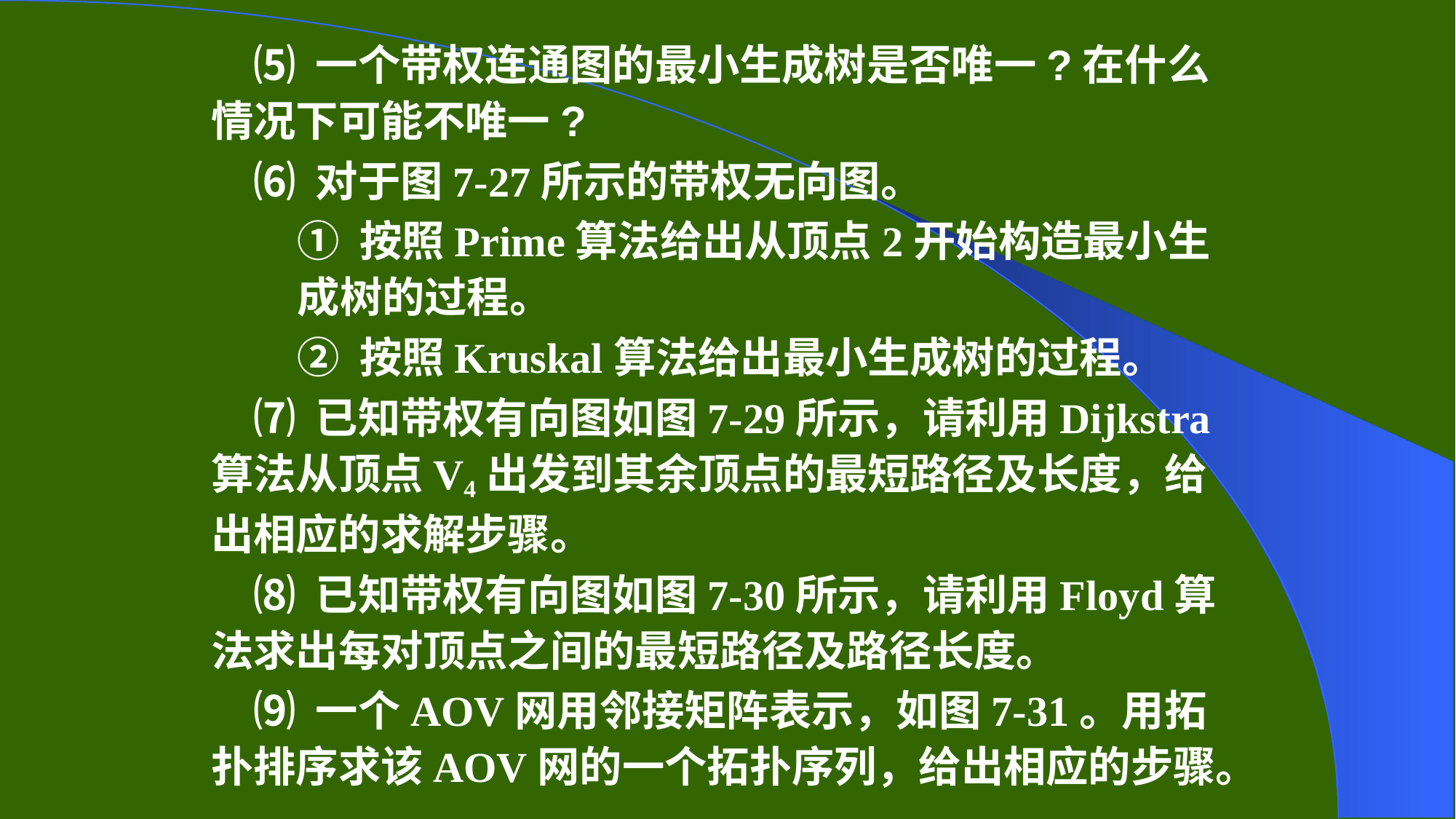

⑸ 一个带权连通图的最小生成树是否唯一?在什么情况下可能不唯一?
⑹ 对于图7-27所示的带权无向图。
① 按照Prime算法给出从顶点2开始构造最小生成树的过程。
② 按照Kruskal算法给出最小生成树的过程。
⑺ 已知带权有向图如图7-29所示，请利用Dijkstra算法从顶点V4出发到其余顶点的最短路径及长度，给出相应的求解步骤。
⑻ 已知带权有向图如图7-30所示，请利用Floyd算法求出每对顶点之间的最短路径及路径长度。
⑼ 一个AOV网用邻接矩阵表示，如图7-31。用拓扑排序求该AOV网的一个拓扑序列，给出相应的步骤。